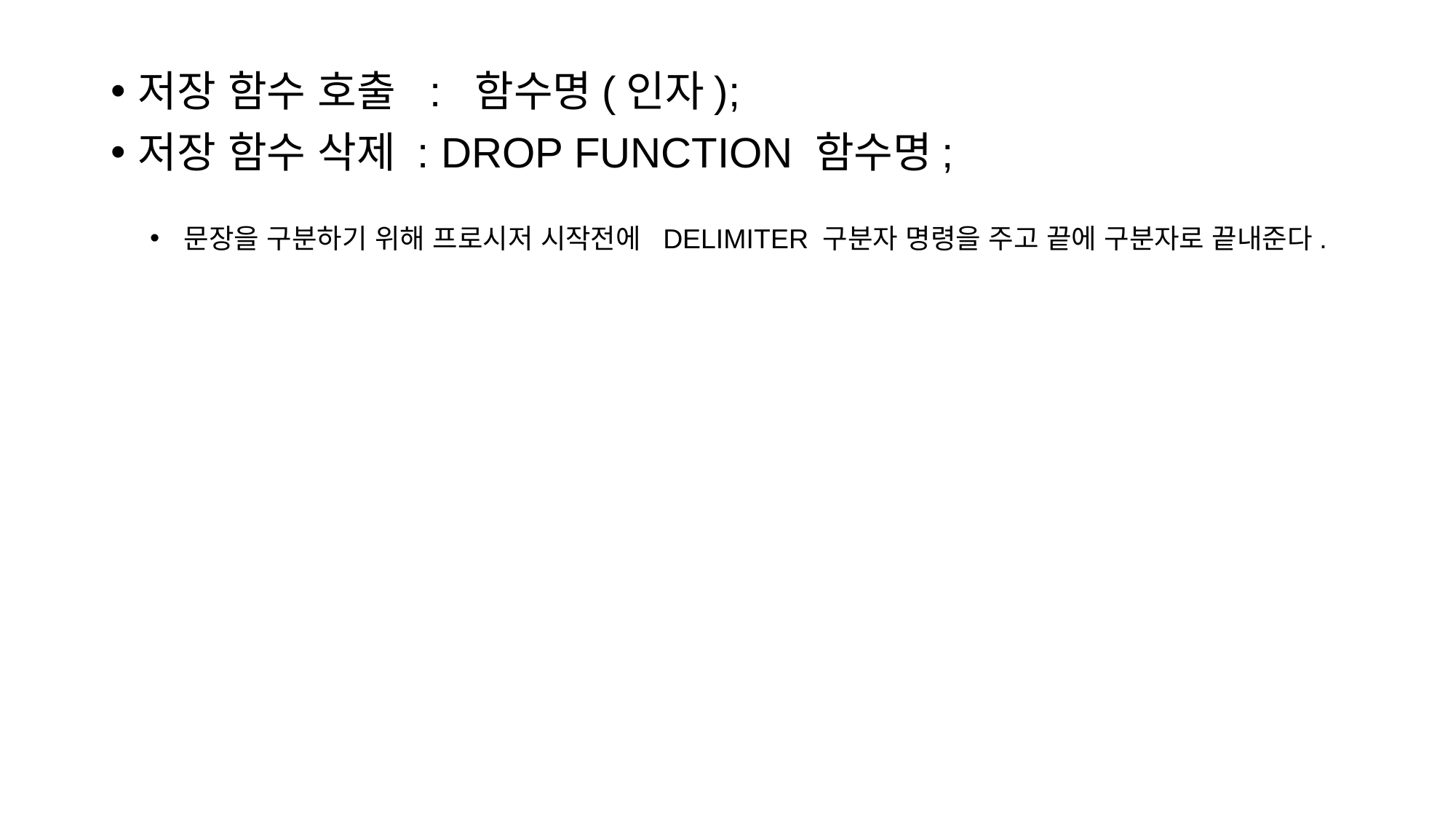

저장 함수 호출  :  함수명(인자);
저장 함수 삭제 : DROP FUNCTION 함수명;
문장을 구분하기 위해 프로시저 시작전에  DELIMITER 구분자 명령을 주고 끝에 구분자로 끝내준다.